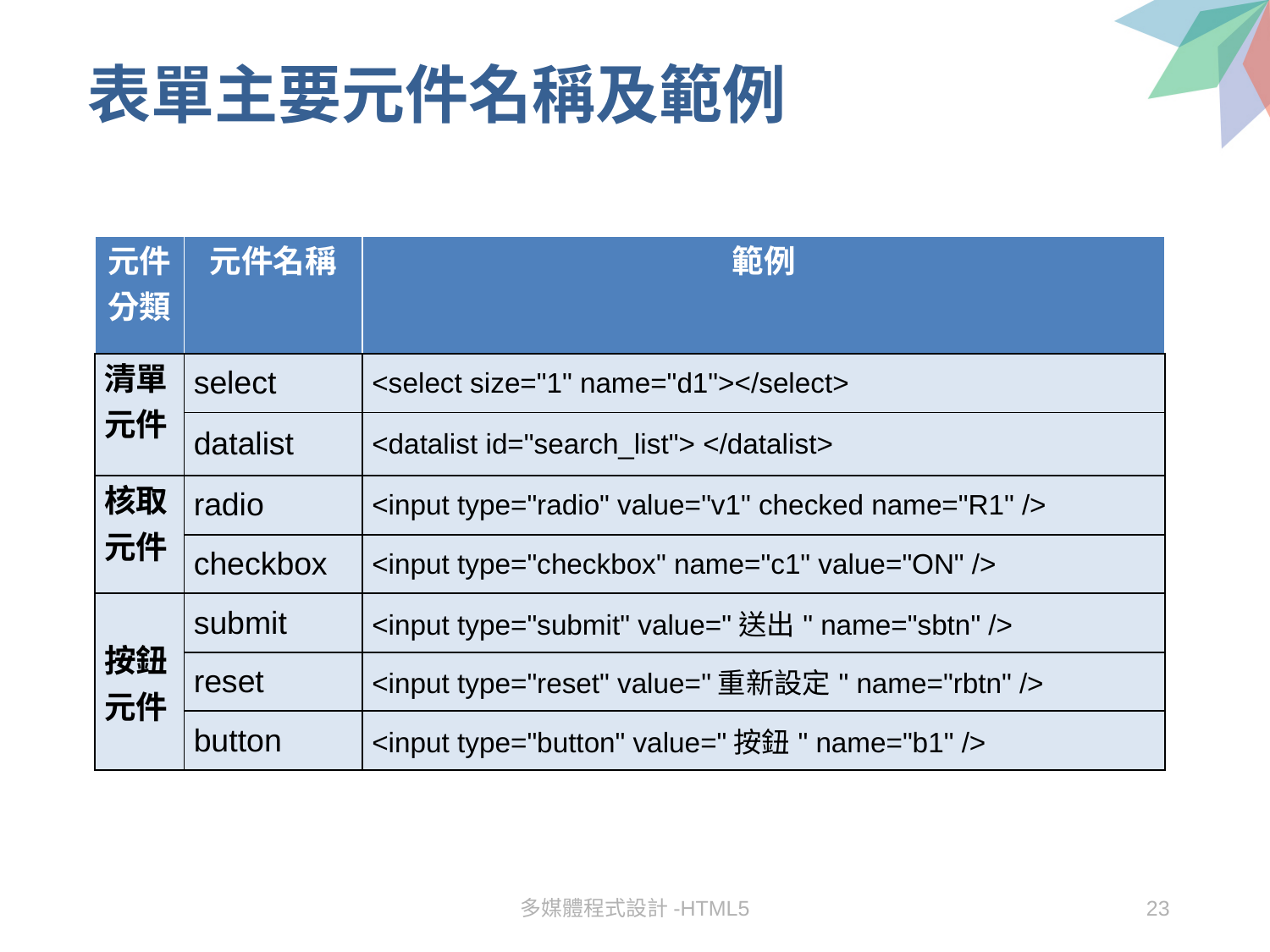

# 表單主要元件名稱及範例
| 元件分類 | 元件名稱 | 範例 |
| --- | --- | --- |
| 清單元件 | select | <select size="1" name="d1"></select> |
|  | datalist | <datalist id="search\_list"> </datalist> |
| 核取元件 | radio | <input type="radio" value="v1" checked name="R1" /> |
|  | checkbox | <input type="checkbox" name="c1" value="ON" /> |
| 按鈕元件 | submit | <input type="submit" value="送出" name="sbtn" /> |
|  | reset | <input type="reset" value="重新設定" name="rbtn" /> |
|  | button | <input type="button" value="按鈕" name="b1" /> |
多媒體程式設計-HTML5
23